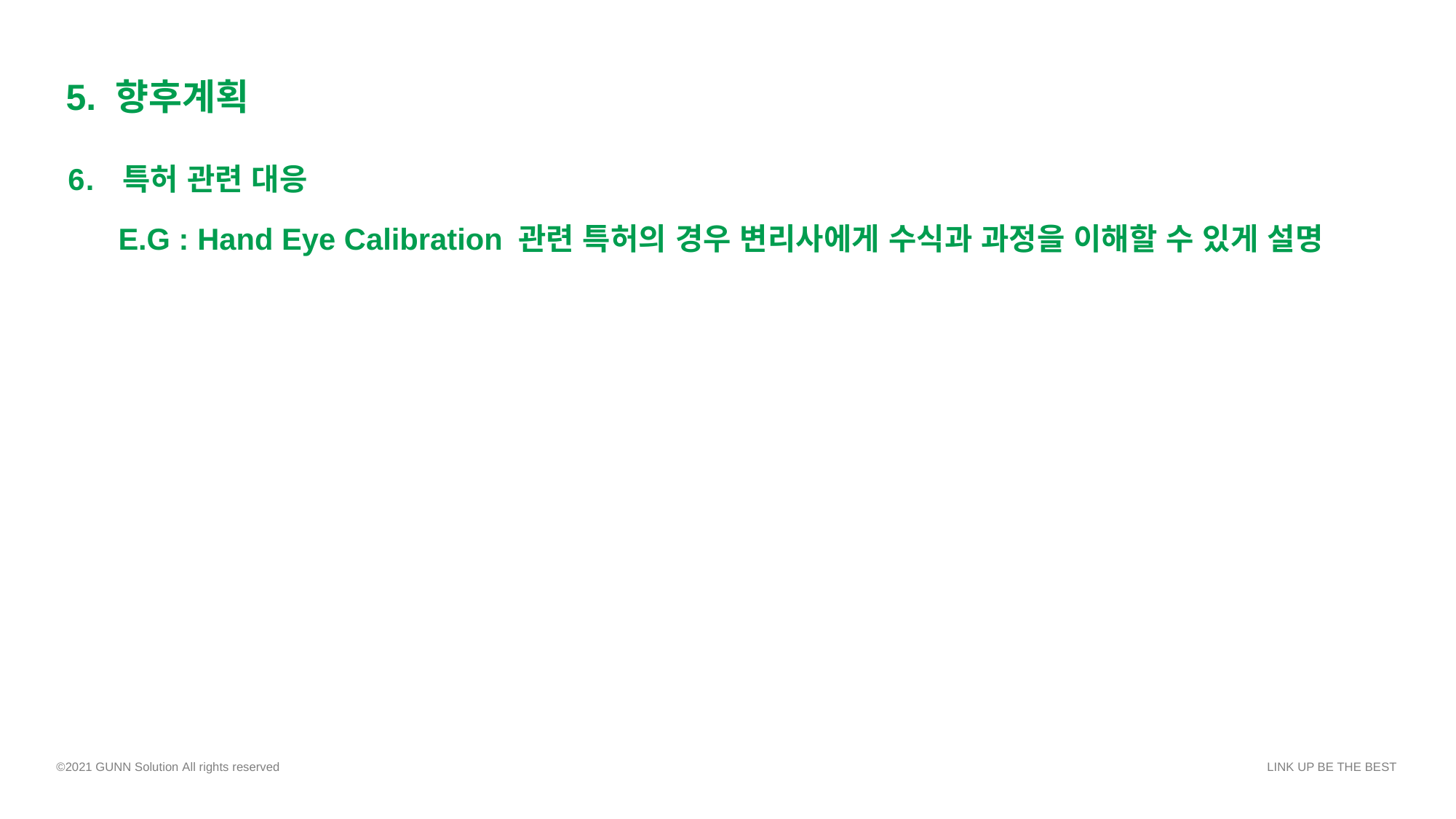

5. 향후계획
특허 관련 대응
      E.G : Hand Eye Calibration 관련 특허의 경우 변리사에게 수식과 과정을 이해할 수 있게 설명